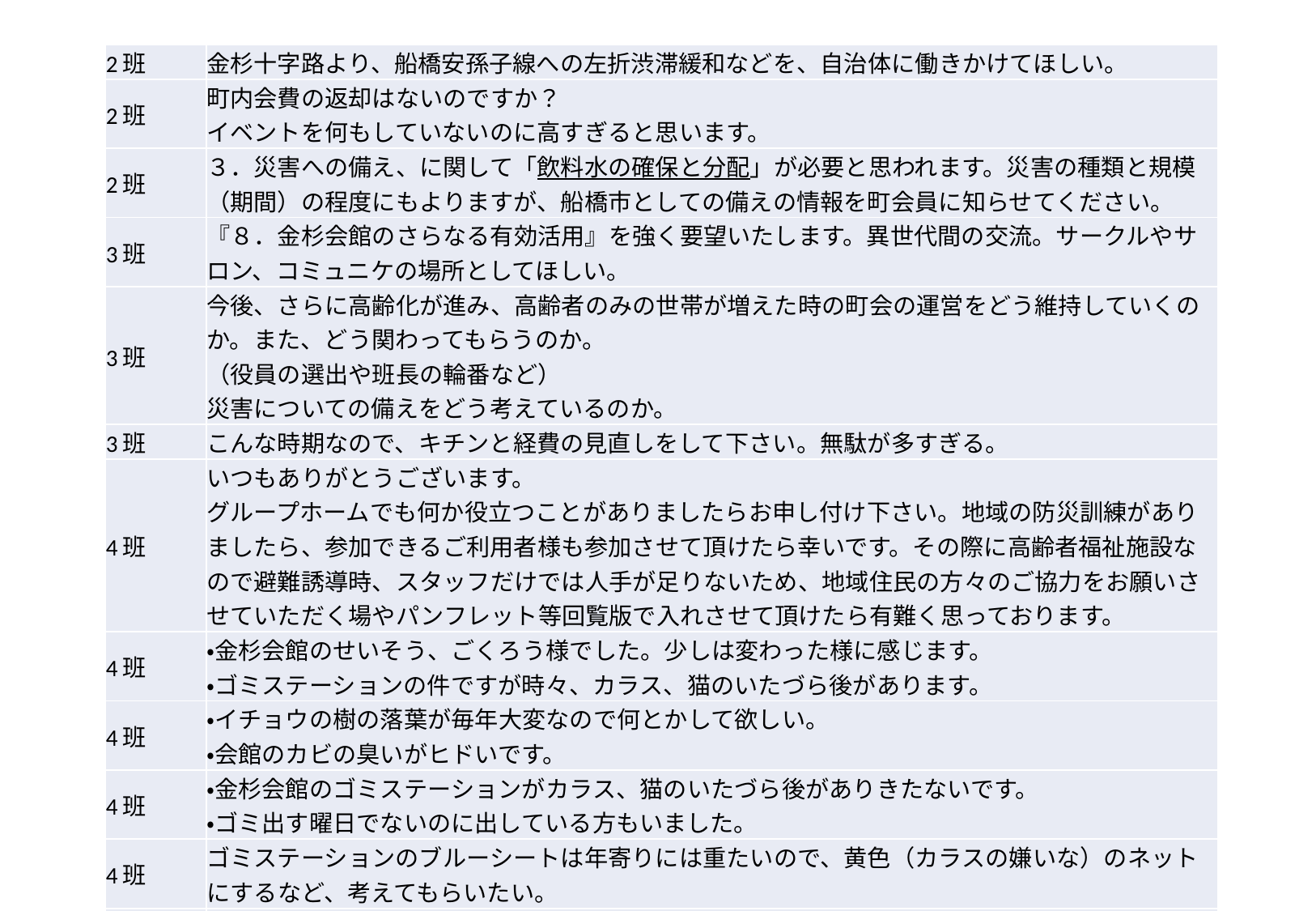

| 2班 | 金杉十字路より、船橋安孫子線への左折渋滞緩和などを、自治体に働きかけてほしい。 |
| --- | --- |
| 2班 | 町内会費の返却はないのですか？ イベントを何もしていないのに高すぎると思います。 |
| 2班 | ３．災害への備え、に関して「飲料水の確保と分配」が必要と思われます。災害の種類と規模（期間）の程度にもよりますが、船橋市としての備えの情報を町会員に知らせてください。 |
| 3班 | 『８．金杉会館のさらなる有効活用』を強く要望いたします。異世代間の交流。サークルやサロン、コミュニケの場所としてほしい。 |
| 3班 | 今後、さらに高齢化が進み、高齢者のみの世帯が増えた時の町会の運営をどう維持していくのか。また、どう関わってもらうのか。 （役員の選出や班長の輪番など） 災害についての備えをどう考えているのか。 |
| 3班 | こんな時期なので、キチンと経費の見直しをして下さい。無駄が多すぎる。 |
| 4班 | いつもありがとうございます。 グループホームでも何か役立つことがありましたらお申し付け下さい。地域の防災訓練がありましたら、参加できるご利用者様も参加させて頂けたら幸いです。その際に高齢者福祉施設なので避難誘導時、スタッフだけでは人手が足りないため、地域住民の方々のご協力をお願いさせていただく場やパンフレット等回覧版で入れさせて頂けたら有難く思っております。 |
| 4班 | ・金杉会館のせいそう、ごくろう様でした。少しは変わった様に感じます。 ・ゴミステーションの件ですが時々、カラス、猫のいたづら後があります。 |
| 4班 | ・イチョウの樹の落葉が毎年大変なので何とかして欲しい。 ・会館のカビの臭いがヒドいです。 |
| 4班 | ・金杉会館のゴミステーションがカラス、猫のいたづら後がありきたないです。 ・ゴミ出す曜日でないのに出している方もいました。 |
| 4班 | ゴミステーションのブルーシートは年寄りには重たいので、黄色（カラスの嫌いな）のネットにするなど、考えてもらいたい。 |
| 4班 | 上記５　ゴミステーションの使用法、整理整頓の徹底を‼ 〃　８　使用者の駐車場管理整頓 |
| 4班 | ご苦労様です。 |